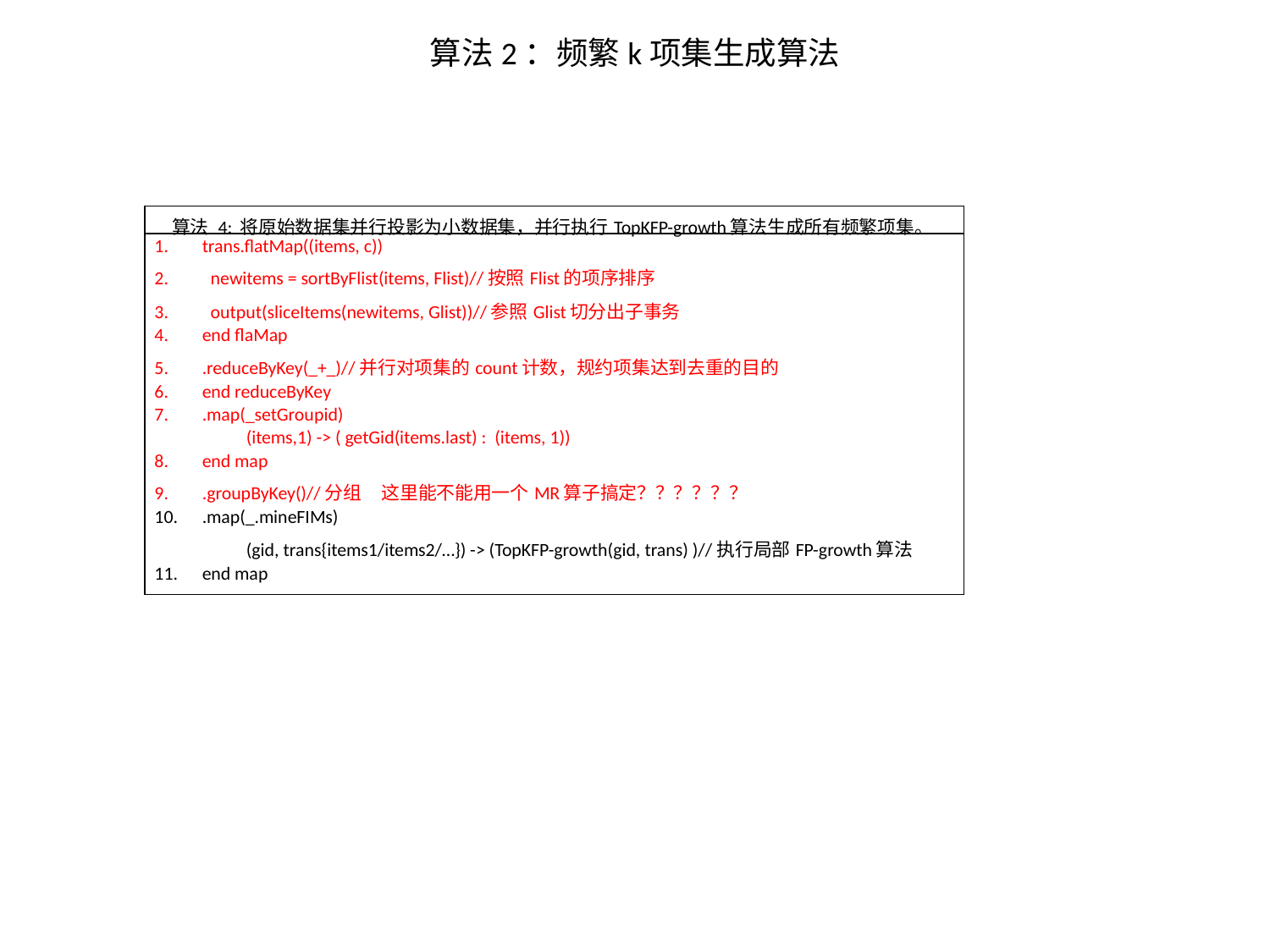

算法2：频繁k项集生成算法
| 算法 4: 将原始数据集并行投影为小数据集，并行执行TopKFP-growth算法生成所有频繁项集。 |
| --- |
| trans.flatMap((items, c)) newitems = sortByFlist(items, Flist)//按照Flist的项序排序 output(sliceItems(newitems, Glist))//参照Glist切分出子事务 end flaMap .reduceByKey(\_+\_)//并行对项集的count计数，规约项集达到去重的目的 end reduceByKey .map(\_setGroupid) (items,1) -> ( getGid(items.last) : (items, 1)) end map .groupByKey()//分组 这里能不能用一个MR算子搞定？？？？？？ .map(\_.mineFIMs) (gid, trans{items1/items2/…}) -> (TopKFP-growth(gid, trans) )//执行局部FP-growth算法 end map |